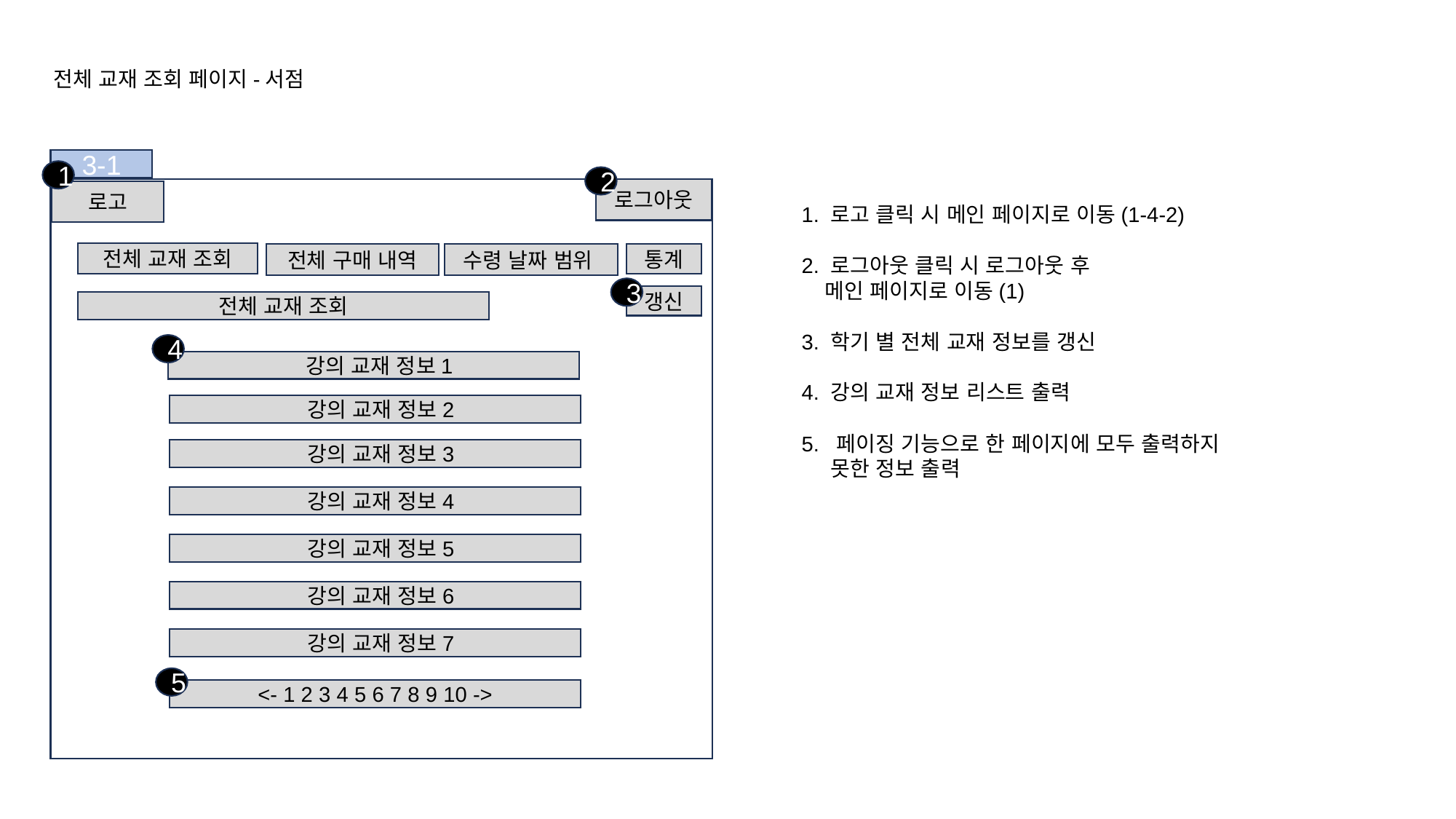

전체 교재 조회 페이지-서점
3-1
1
2
로그아웃

로고
 1. 로고 클릭 시 메인 페이지로 이동(1-4-2)

 2. 로그아웃 클릭 시 로그아웃 후
    메인 페이지로 이동(1)

 3. 학기 별 전체 교재 정보를 갱신

 4. 강의 교재 정보 리스트 출력

 5.  페이징 기능으로 한 페이지에 모두 출력하지
     못한 정보 출력
전체 교재 조회
통계
전체 구매 내역
수령 날짜 범위
3
갱신
전체 교재 조회
4
 강의 교재 정보1
 강의 교재 정보2
 강의 교재 정보3
 강의 교재 정보4
 강의 교재 정보5
 강의 교재 정보6
 강의 교재 정보7
5
<- 1 2 3 4 5 6 7 8 9 10 ->